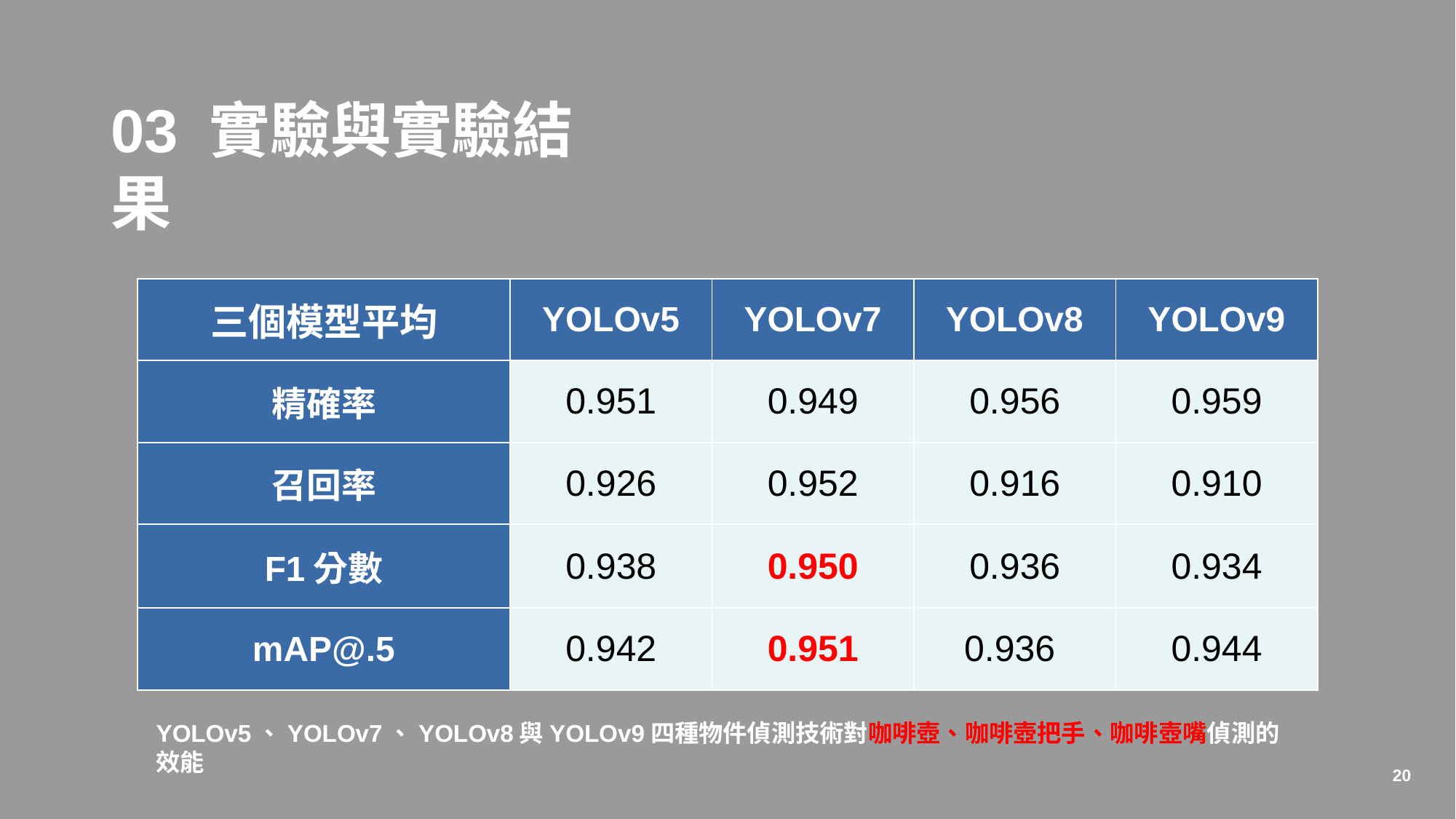

03 實驗與實驗結果
| 三個模型平均 | YOLOv5 | YOLOv7 | YOLOv8 | YOLOv9 |
| --- | --- | --- | --- | --- |
| 精確率 | 0.951 | 0.949 | 0.956 | 0.959 |
| 召回率 | 0.926 | 0.952 | 0.916 | 0.910 |
| F1分數 | 0.938 | 0.950 | 0.936 | 0.934 |
| mAP@.5 | 0.942 | 0.951 | 0.936 | 0.944 |
YOLOv5、YOLOv7、YOLOv8與YOLOv9四種物件偵測技術對咖啡壺、咖啡壺把手、咖啡壺嘴偵測的效能
20